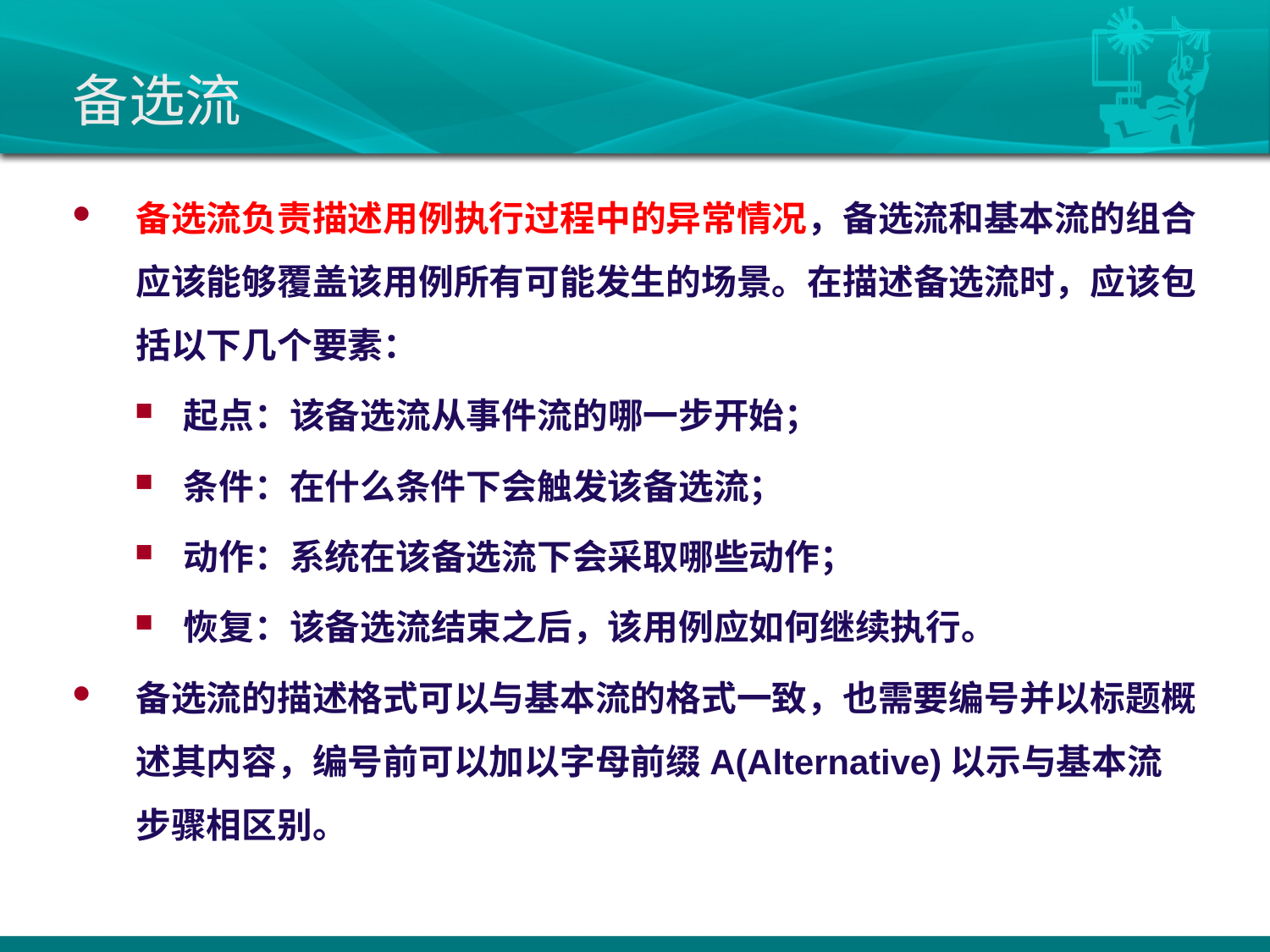

# 备选流
备选流负责描述用例执行过程中的异常情况，备选流和基本流的组合应该能够覆盖该用例所有可能发生的场景。在描述备选流时，应该包括以下几个要素：
起点：该备选流从事件流的哪一步开始；
条件：在什么条件下会触发该备选流；
动作：系统在该备选流下会采取哪些动作；
恢复：该备选流结束之后，该用例应如何继续执行。
备选流的描述格式可以与基本流的格式一致，也需要编号并以标题概述其内容，编号前可以加以字母前缀A(Alternative)以示与基本流步骤相区别。